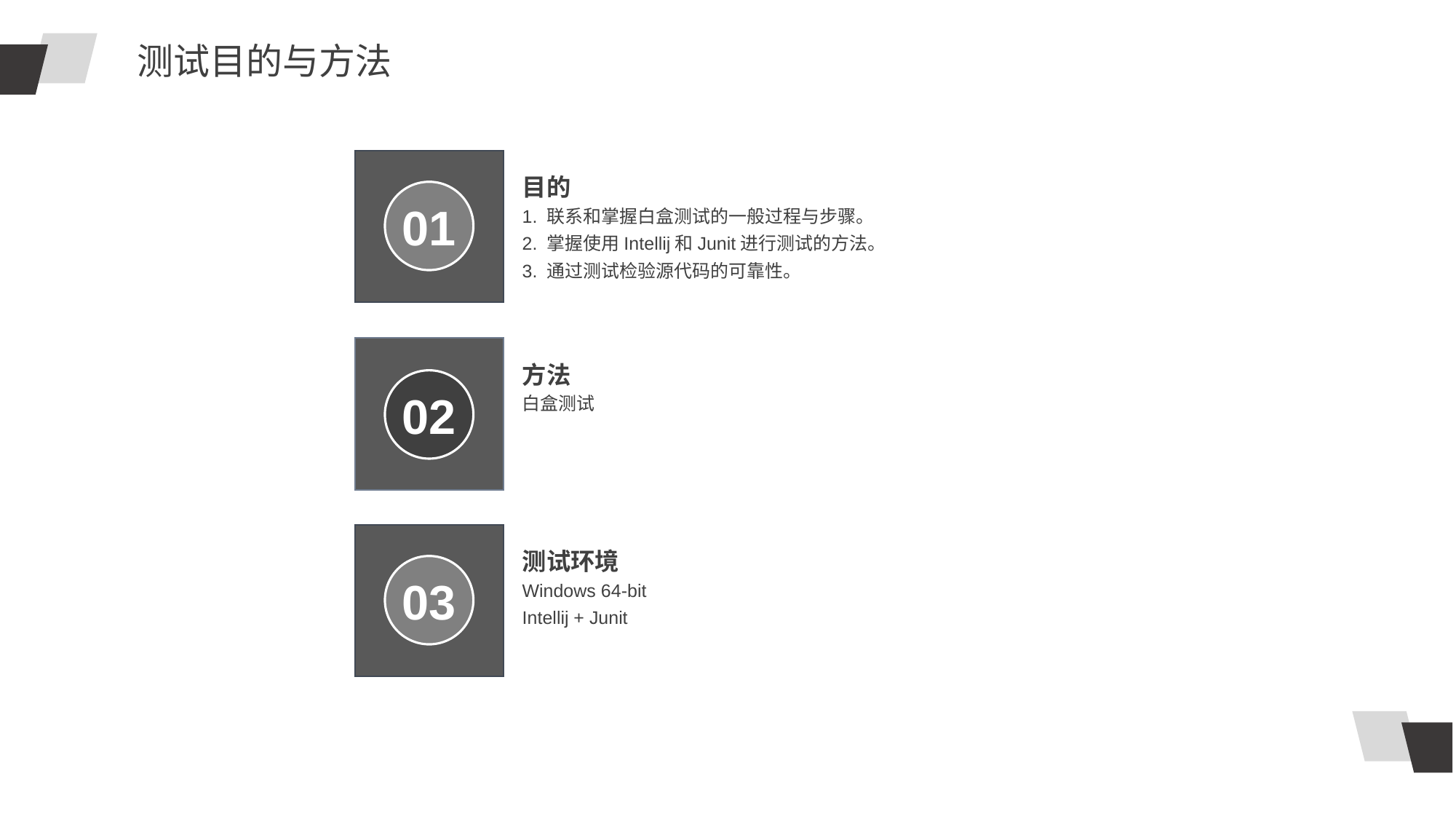

测试目的与方法

目的
01
1. 联系和掌握白盒测试的一般过程与步骤。
2. 掌握使用Intellij和Junit进行测试的方法。
3. 通过测试检验源代码的可靠性。

方法
02
白盒测试

测试环境
03
Windows 64-bit
Intellij + Junit